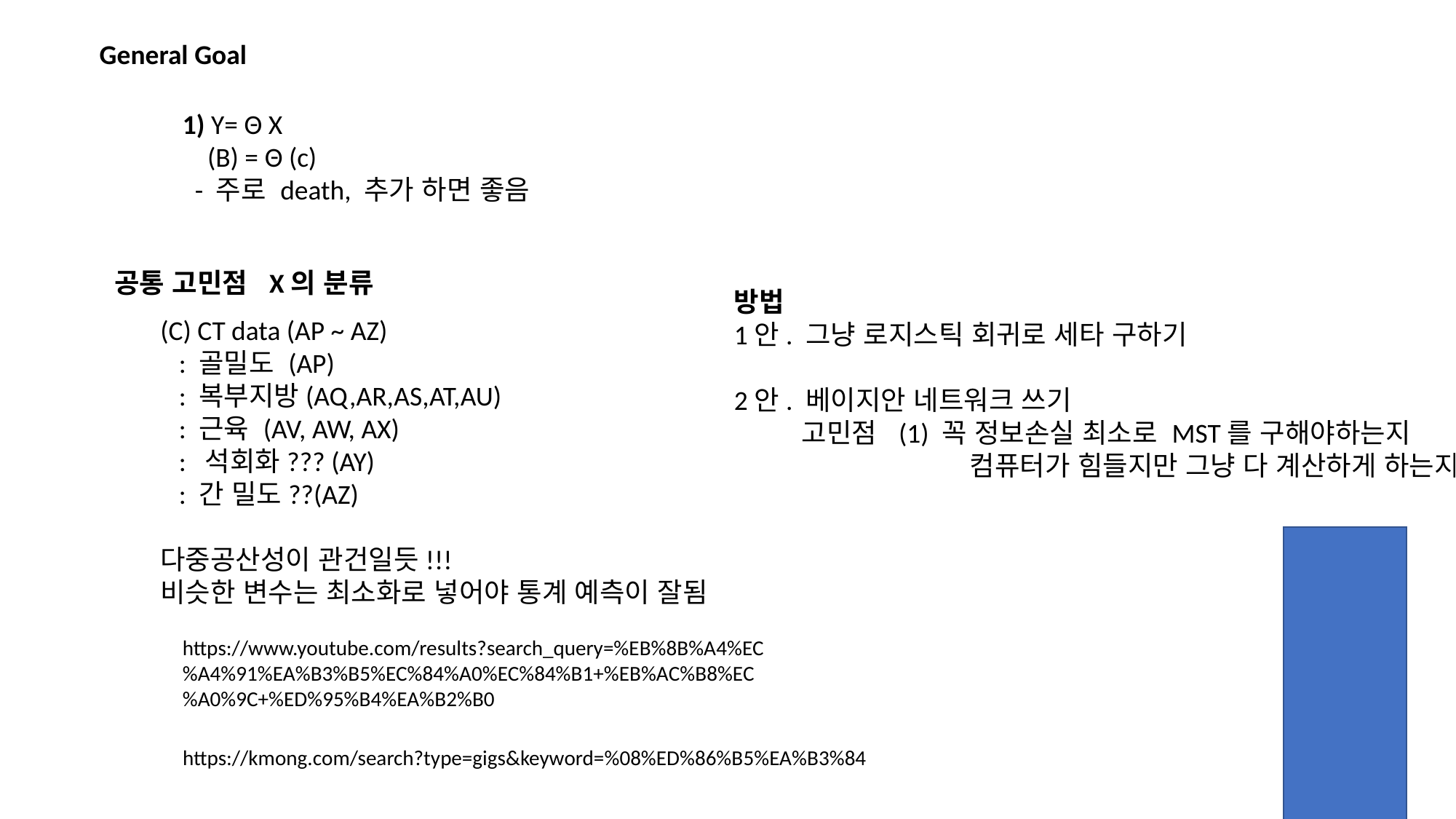

General Goal
1) Y= Θ X
    (B) = Θ (c)
  - 주로 death, 추가 하면 좋음

방법
1안. 그냥 로지스틱 회귀로 세타 구하기

2안. 베이지안 네트워크 쓰기
        고민점  (1) 꼭 정보손실 최소로 MST를 구해야하는지
                              컴퓨터가 힘들지만 그냥 다 계산하게 하는지
공통 고민점  X의 분류
(C) CT data (AP ~ AZ)
   : 골밀도 (AP)
   : 복부지방(AQ,AR,AS,AT,AU)
   : 근육 (AV, AW, AX)
   :  석회화??? (AY)
   : 간 밀도??(AZ)

다중공산성이 관건일듯!!!
비슷한 변수는 최소화로 넣어야 통계 예측이 잘됨

https://www.youtube.com/results?search_query=%EB%8B%A4%EC%A4%91%EA%B3%B5%EC%84%A0%EC%84%B1+%EB%AC%B8%EC%A0%9C+%ED%95%B4%EA%B2%B0
https://kmong.com/search?type=gigs&keyword=%08%ED%86%B5%EA%B3%84